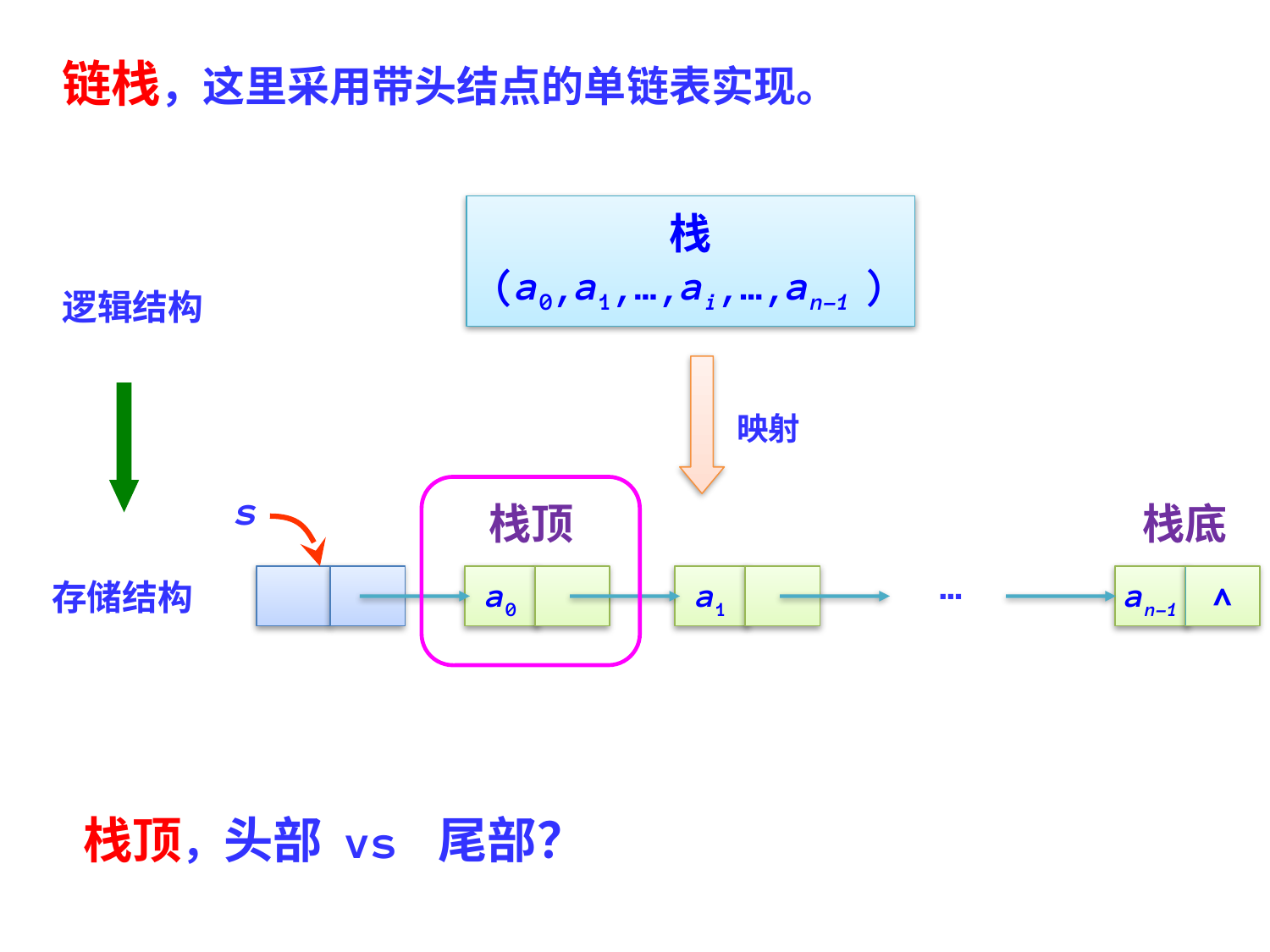

链栈，这里采用带头结点的单链表实现。
栈
(a0,a1,…,ai,…,an-1 )
逻辑结构

映射
s

栈顶
栈底

…

a0

a1

an-1
∧
存储结构

栈顶，头部 vs 尾部？